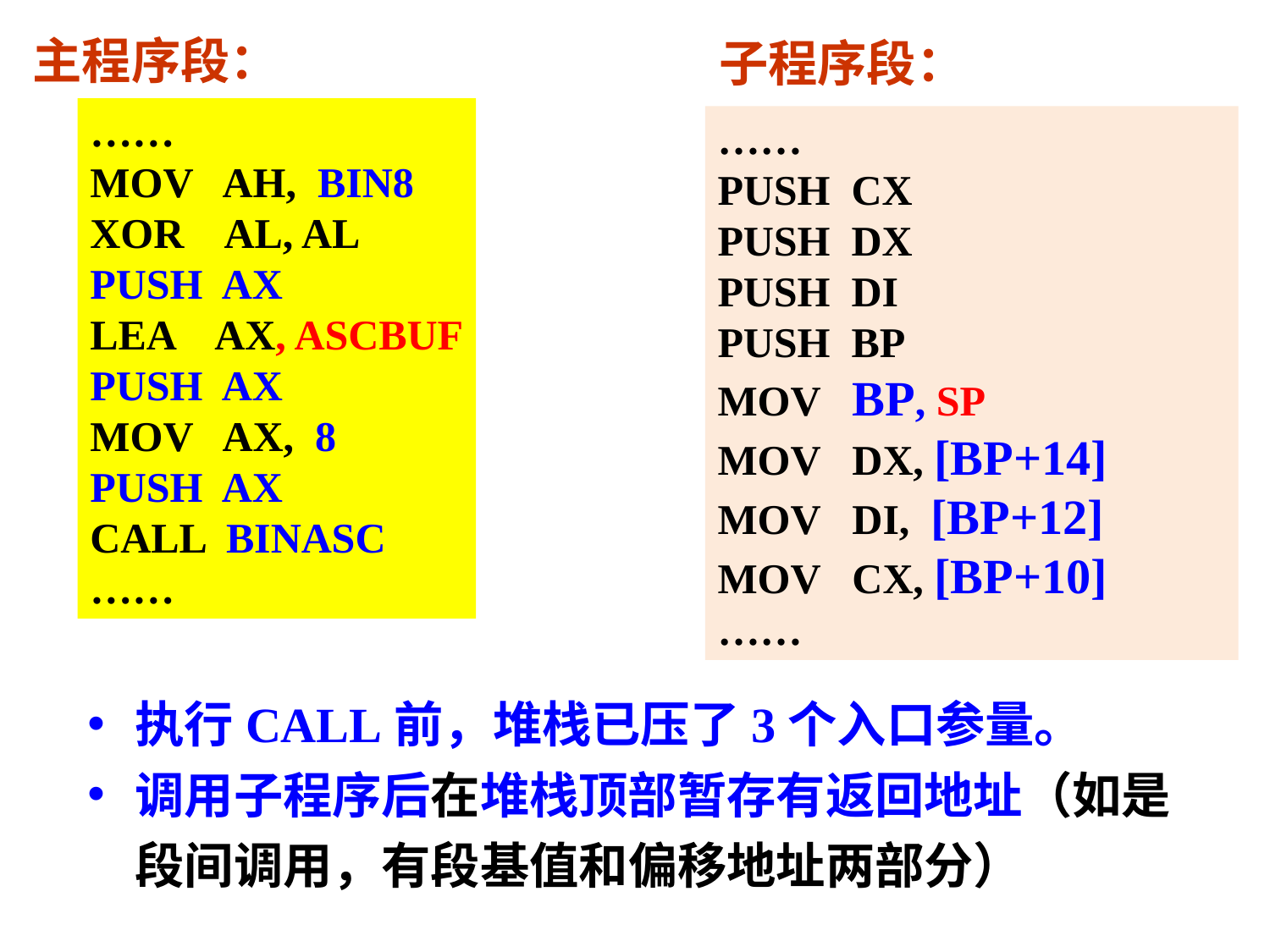

主程序段：
子程序段：
……
MOV   AH,  BIN8
XOR    AL, AL
PUSH  AX
LEA    AX, ASCBUF
PUSH  AX
MOV   AX,  8
PUSH  AX
CALL  BINASC
……
……
PUSH  CX
PUSH  DX
PUSH  DI
PUSH  BP
MOV   BP, SP
MOV   DX, [BP+14]
MOV   DI,  [BP+12]
MOV   CX, [BP+10]
……
执行CALL前，堆栈已压了3个入口参量。
调用子程序后在堆栈顶部暂存有返回地址（如是段间调用，有段基值和偏移地址两部分）
121